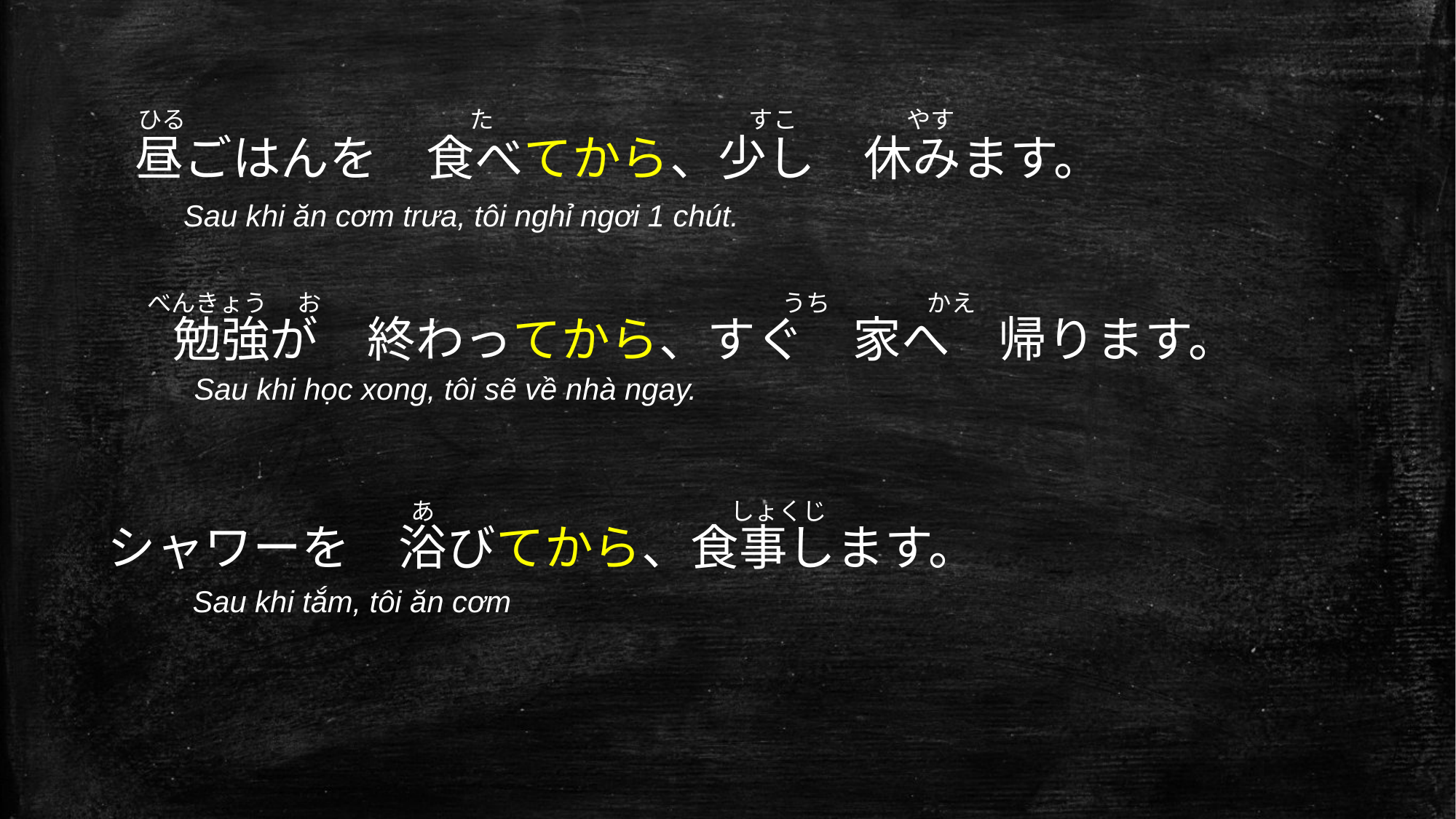

ひる		　　　た			　すこ	　　　やす
昼ごはんを　食べてから、少し　休みます。
Sau khi ăn cơm trưa, tôi nghỉ ngơi 1 chút.
べんきょう	お	　　			　　うち　　　　かえ
勉強が　終わってから、すぐ　家へ　帰ります。
Sau khi học xong, tôi sẽ về nhà ngay.
あ		　　　　　　　しょくじ
シャワーを　浴びてから、食事します。
Sau khi tắm, tôi ăn cơm